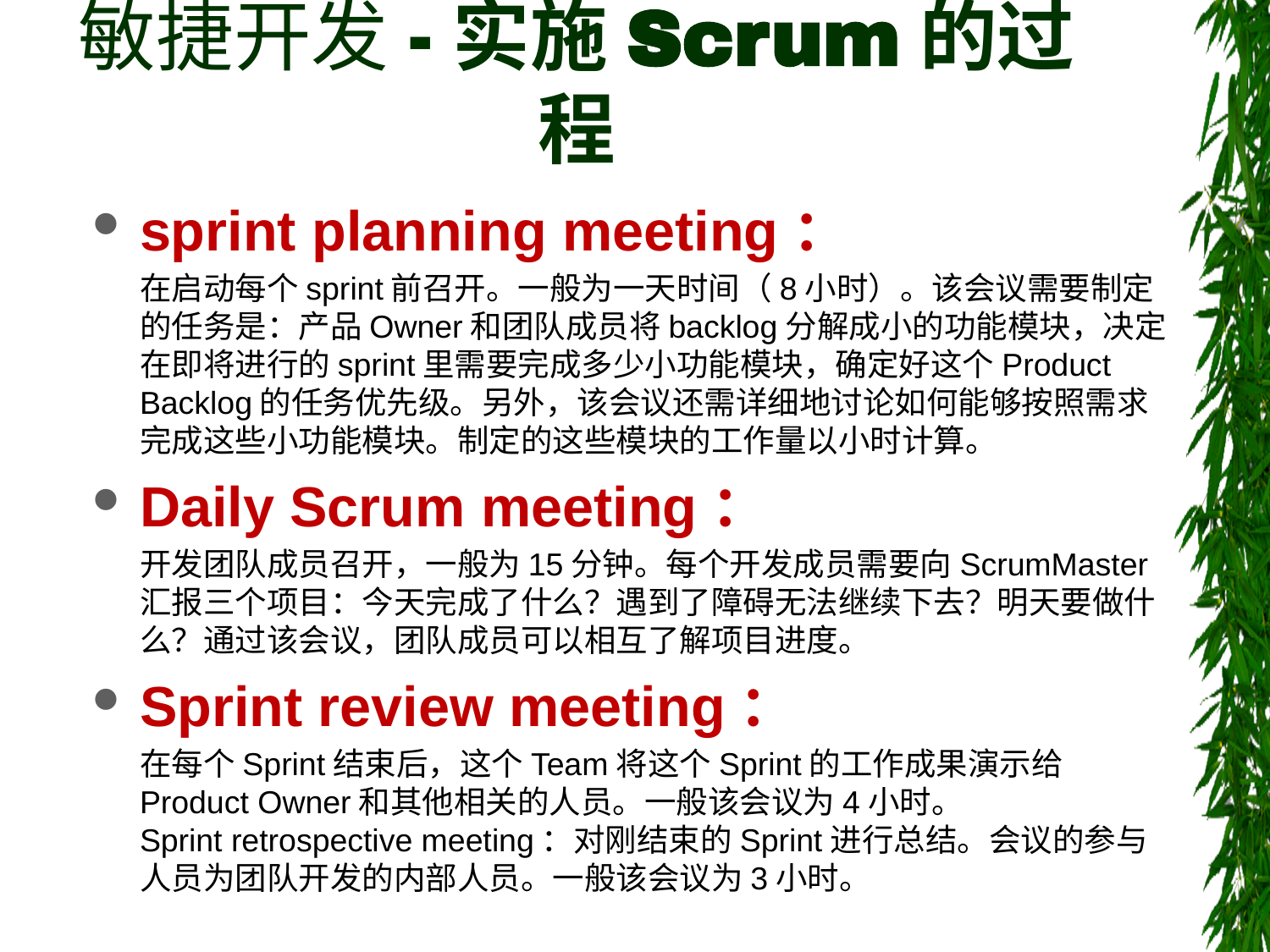

# 敏捷开发-实施Scrum的过程
sprint planning meeting：
	在启动每个sprint前召开。一般为一天时间（8小时）。该会议需要制定的任务是：产品Owner和团队成员将backlog分解成小的功能模块，决定在即将进行的sprint里需要完成多少小功能模块，确定好这个Product Backlog的任务优先级。另外，该会议还需详细地讨论如何能够按照需求完成这些小功能模块。制定的这些模块的工作量以小时计算。
Daily Scrum meeting：
	开发团队成员召开，一般为15分钟。每个开发成员需要向ScrumMaster汇报三个项目：今天完成了什么？遇到了障碍无法继续下去？明天要做什么？通过该会议，团队成员可以相互了解项目进度。
Sprint review meeting：
	在每个Sprint结束后，这个Team将这个Sprint的工作成果演示给Product Owner和其他相关的人员。一般该会议为4小时。
Sprint retrospective meeting：对刚结束的Sprint进行总结。会议的参与人员为团队开发的内部人员。一般该会议为3小时。